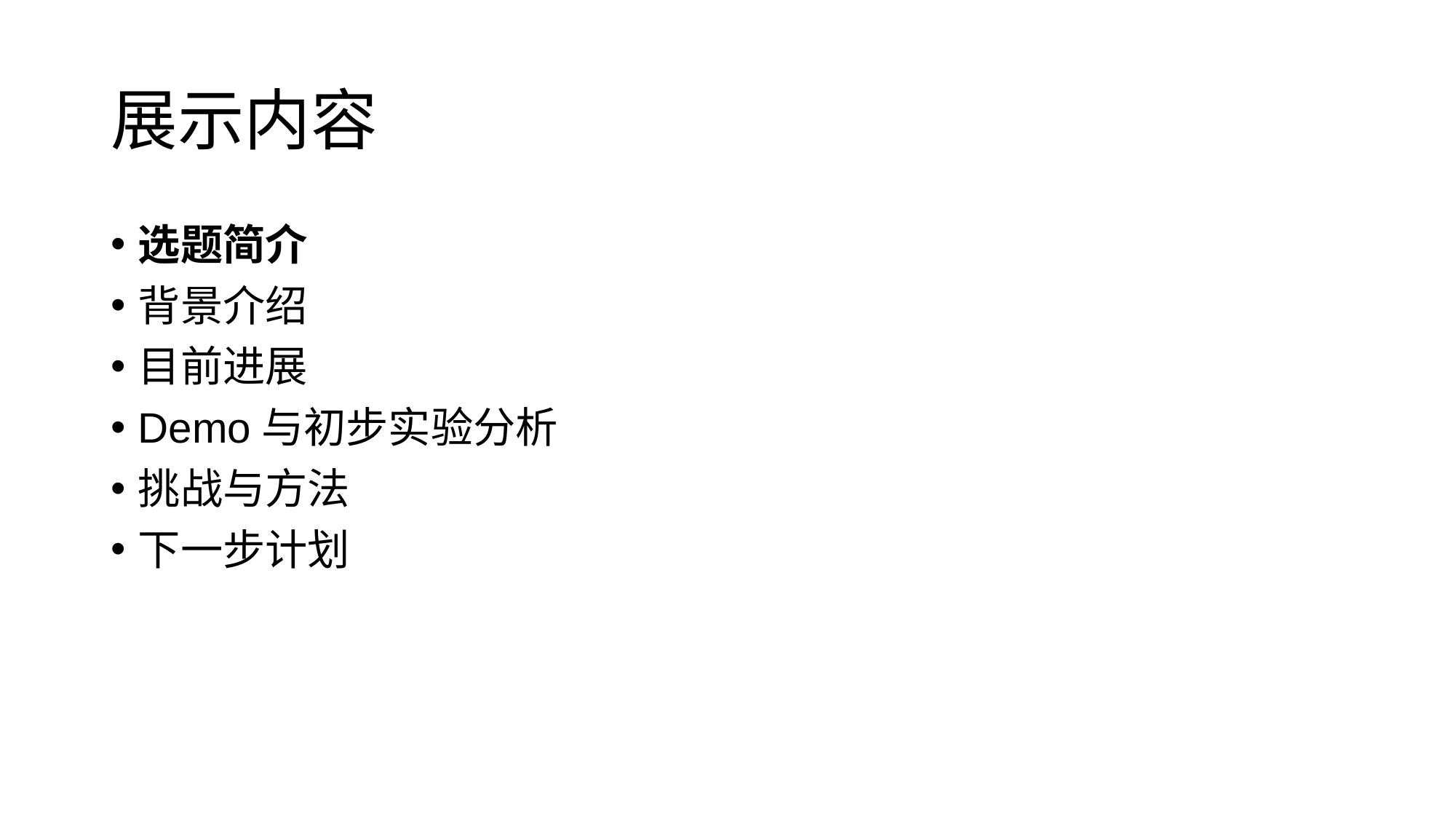

# 展示内容
选题简介
背景介绍
目前进展
Demo与初步实验分析
挑战与方法
下一步计划